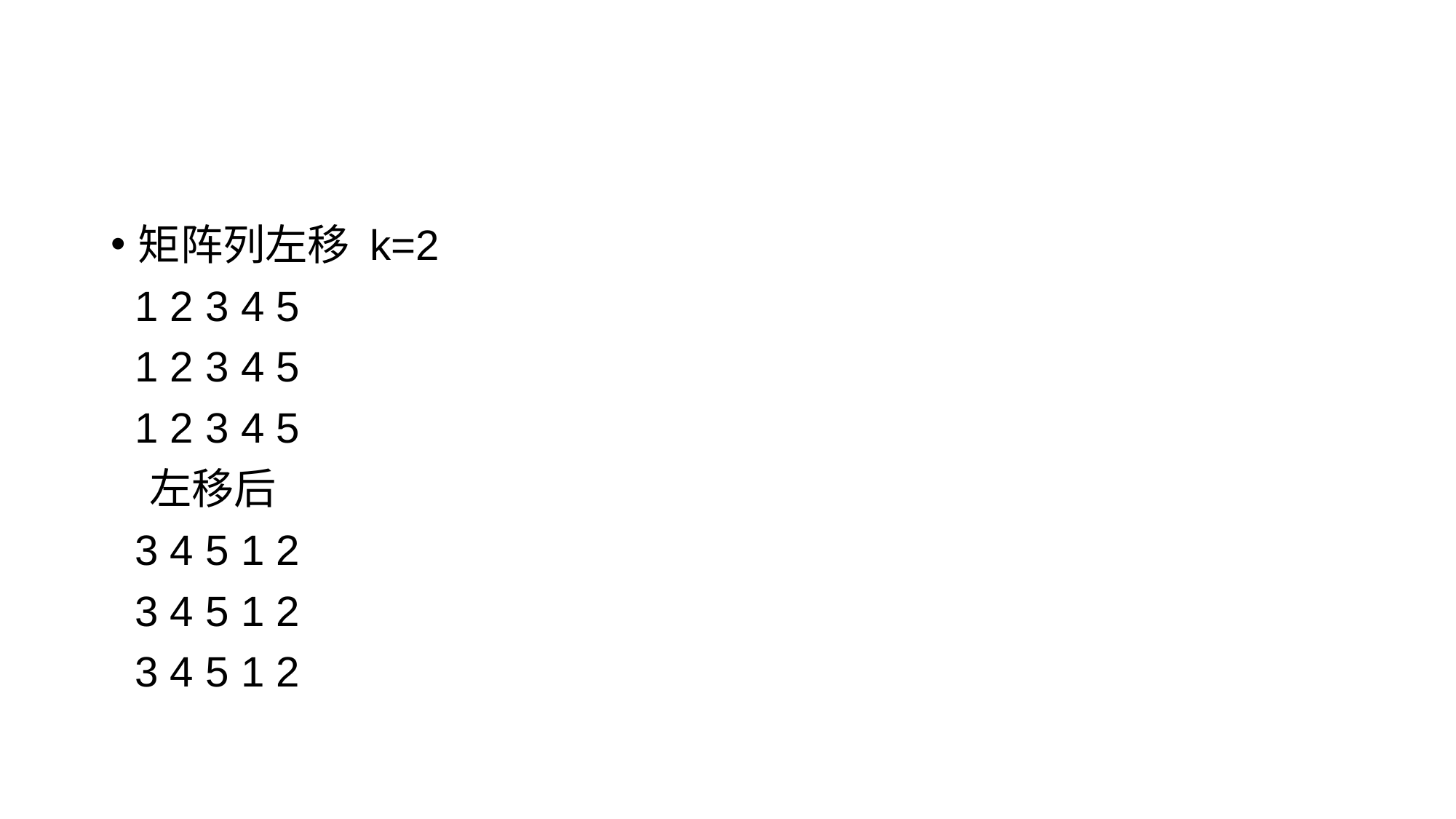

#
矩阵列左移 k=2
  1 2 3 4 5
  1 2 3 4 5
  1 2 3 4 5
   左移后
  3 4 5 1 2
  3 4 5 1 2
  3 4 5 1 2